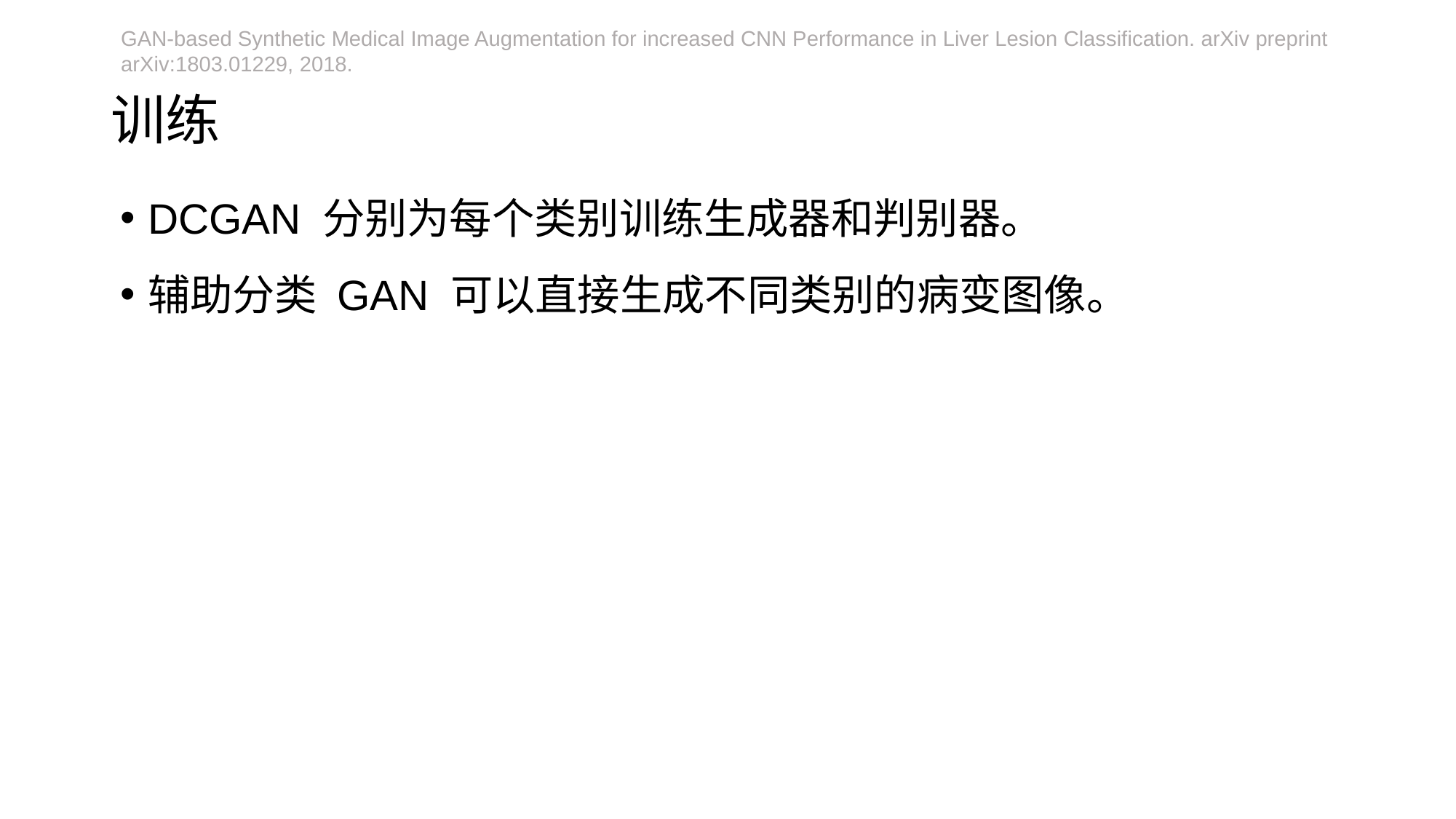

GAN-based Synthetic Medical Image Augmentation for increased CNN Performance in Liver Lesion Classification. arXiv preprint arXiv:1803.01229, 2018.
# 训练
DCGAN 分别为每个类别训练生成器和判别器。
辅助分类 GAN 可以直接生成不同类别的病变图像。